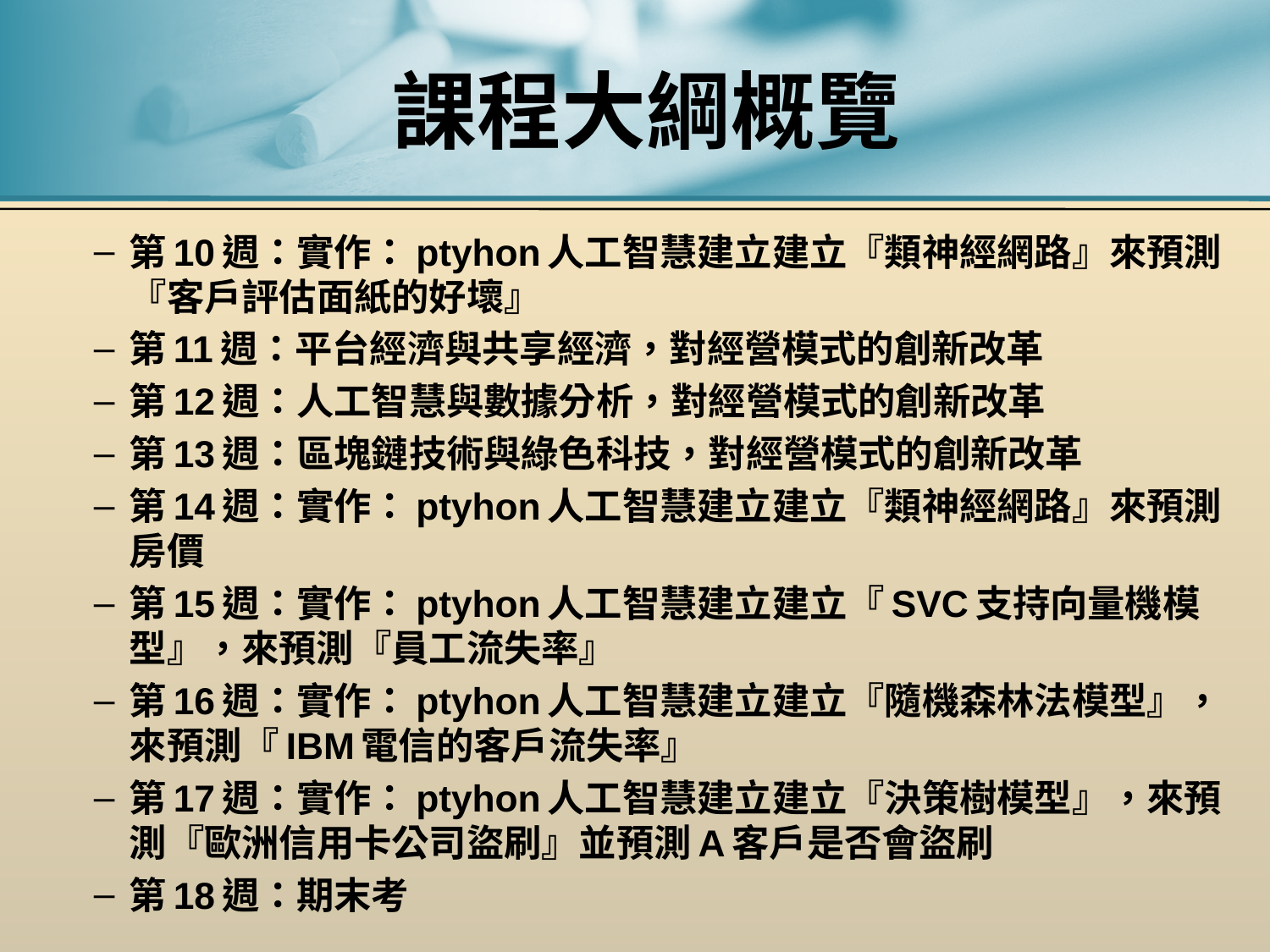

# 課程大綱概覽
第10週：實作：ptyhon人工智慧建立建立『類神經網路』來預測『客戶評估面紙的好壞』
第11週：平台經濟與共享經濟，對經營模式的創新改革
第12週：人工智慧與數據分析，對經營模式的創新改革
第13週：區塊鏈技術與綠色科技，對經營模式的創新改革
第14週：實作：ptyhon人工智慧建立建立『類神經網路』來預測房價
第15週：實作：ptyhon人工智慧建立建立『SVC支持向量機模型』，來預測『員工流失率』
第16週：實作：ptyhon人工智慧建立建立『隨機森林法模型』，來預測『IBM電信的客戶流失率』
第17週：實作：ptyhon人工智慧建立建立『決策樹模型』，來預測『歐洲信用卡公司盜刷』並預測A客戶是否會盜刷
第18週：期末考